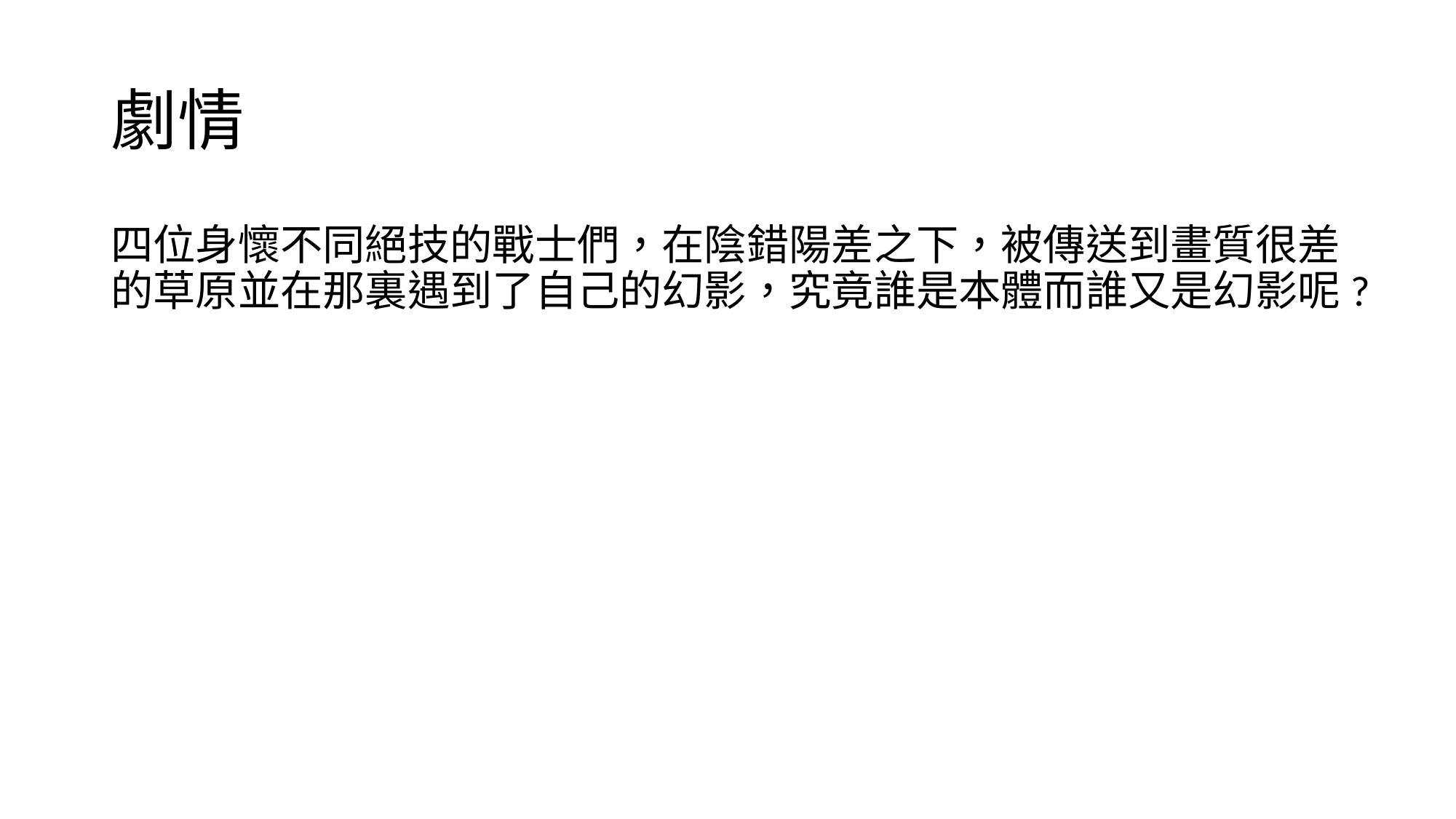

# 劇情
四位身懷不同絕技的戰士們，在陰錯陽差之下，被傳送到畫質很差的草原並在那裏遇到了自己的幻影，究竟誰是本體而誰又是幻影呢?